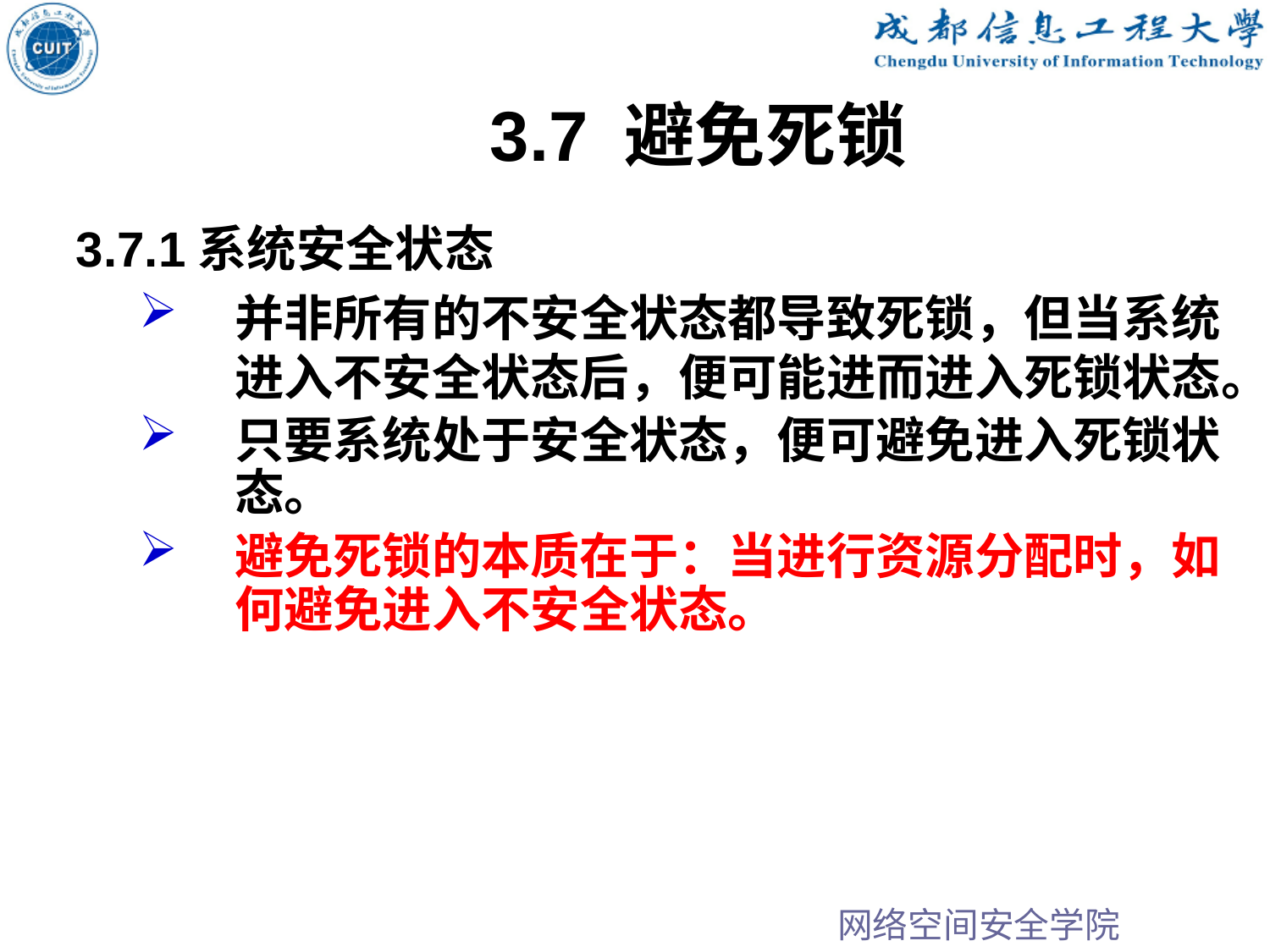

3.7 避免死锁
3.7.1系统安全状态
并非所有的不安全状态都导致死锁，但当系统进入不安全状态后，便可能进而进入死锁状态。
只要系统处于安全状态，便可避免进入死锁状态。
避免死锁的本质在于：当进行资源分配时，如何避免进入不安全状态。